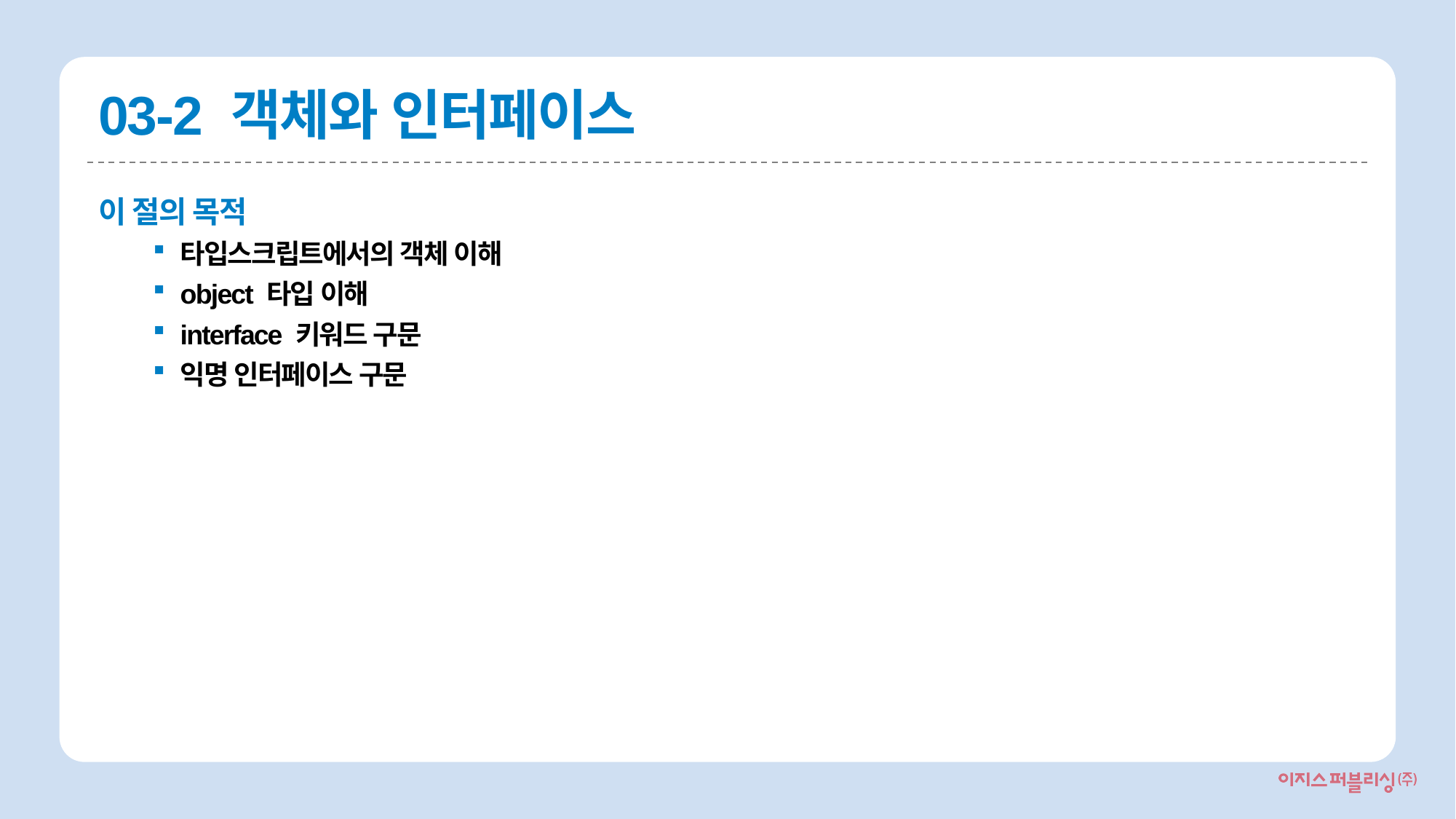

# 03-2 객체와 인터페이스
이 절의 목적
타입스크립트에서의 객체 이해
object 타입 이해
interface 키워드 구문
익명 인터페이스 구문